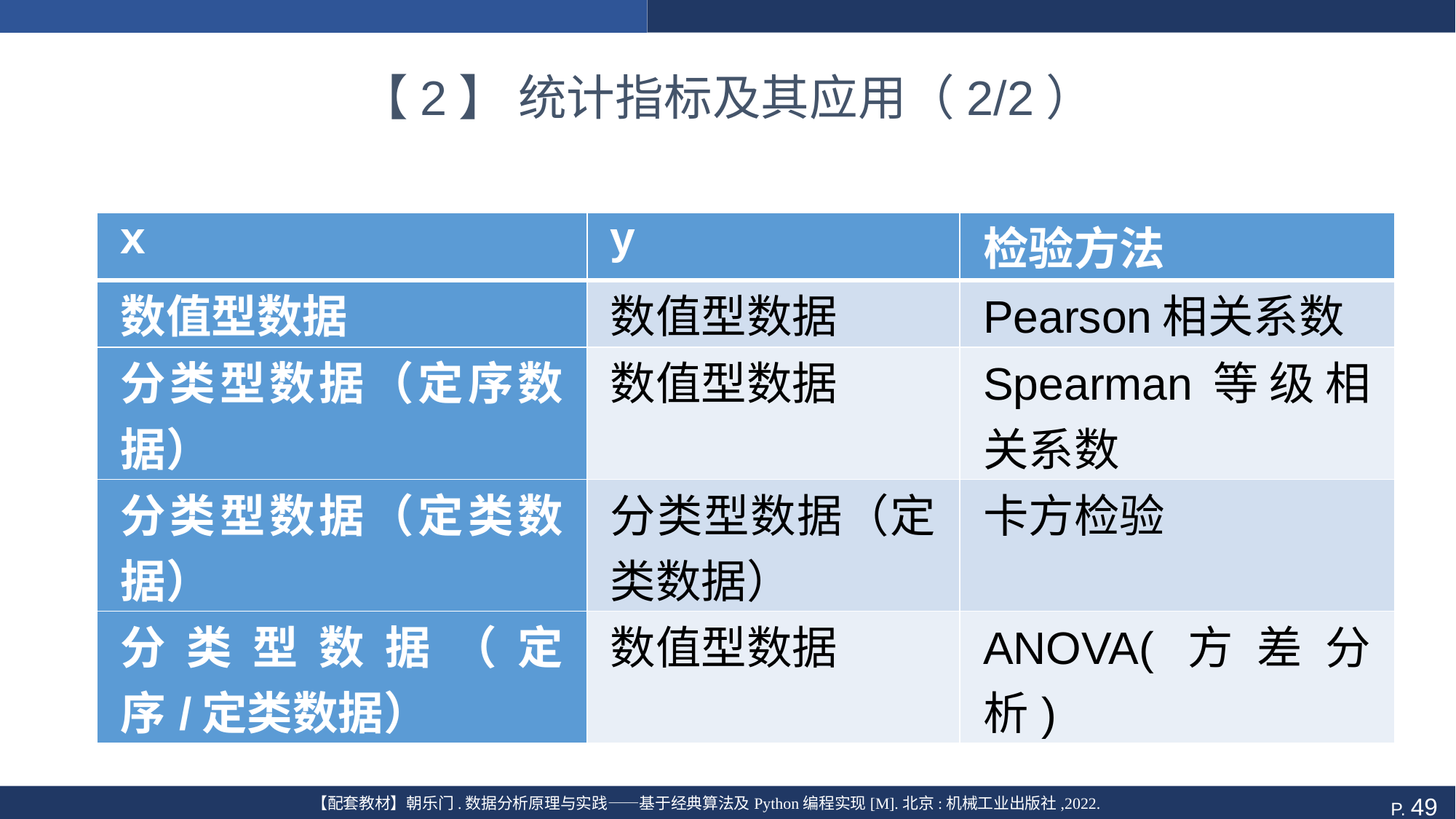

# 【2】 统计指标及其应用（2/2）
| x | y | 检验方法 |
| --- | --- | --- |
| 数值型数据 | 数值型数据 | Pearson相关系数 |
| 分类型数据（定序数据） | 数值型数据 | Spearman等级相关系数 |
| 分类型数据（定类数据） | 分类型数据（定类数据） | 卡方检验 |
| 分类型数据（定序/定类数据） | 数值型数据 | ANOVA(方差分析) |